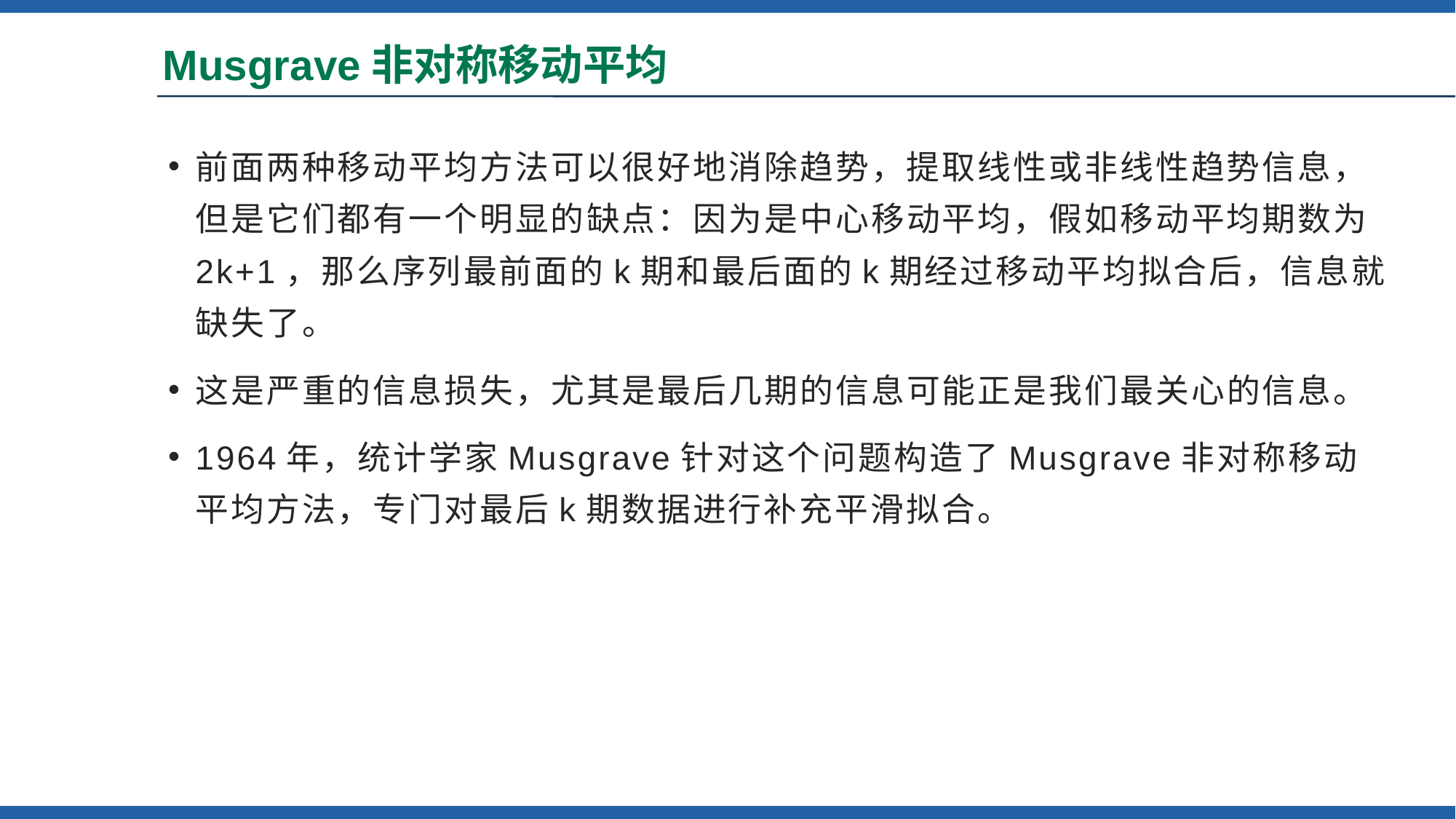

# Musgrave非对称移动平均
前面两种移动平均方法可以很好地消除趋势，提取线性或非线性趋势信息，但是它们都有一个明显的缺点：因为是中心移动平均，假如移动平均期数为2k+1，那么序列最前面的k期和最后面的k期经过移动平均拟合后，信息就缺失了。
这是严重的信息损失，尤其是最后几期的信息可能正是我们最关心的信息。
1964年，统计学家Musgrave针对这个问题构造了Musgrave非对称移动平均方法，专门对最后k期数据进行补充平滑拟合。